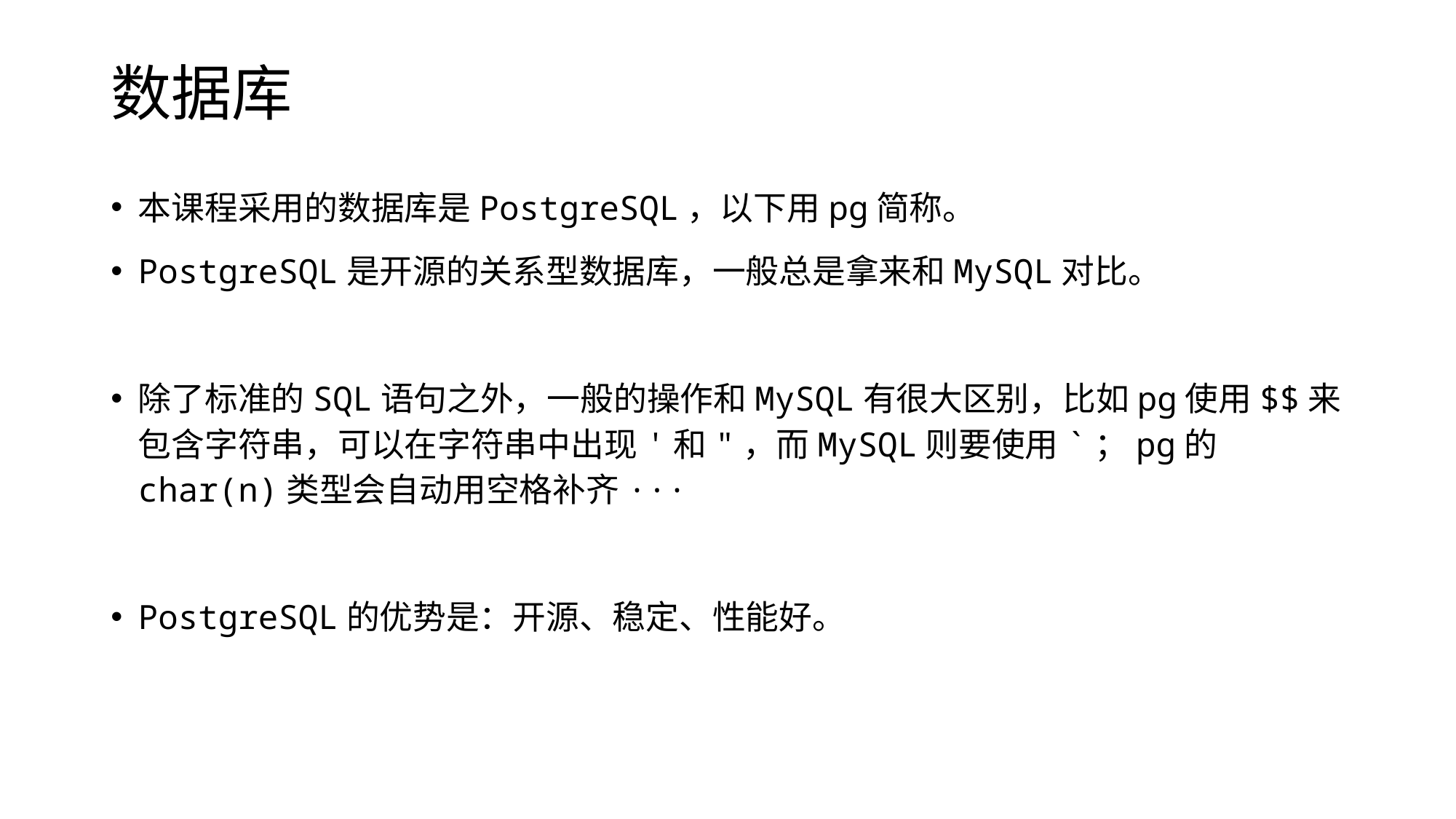

# 数据库
本课程采用的数据库是PostgreSQL，以下用pg简称。
PostgreSQL是开源的关系型数据库，一般总是拿来和MySQL对比。

除了标准的SQL语句之外，一般的操作和MySQL有很大区别，比如pg使用$$来包含字符串，可以在字符串中出现'和"，而MySQL则要使用`；pg的char(n)类型会自动用空格补齐···

PostgreSQL的优势是：开源、稳定、性能好。